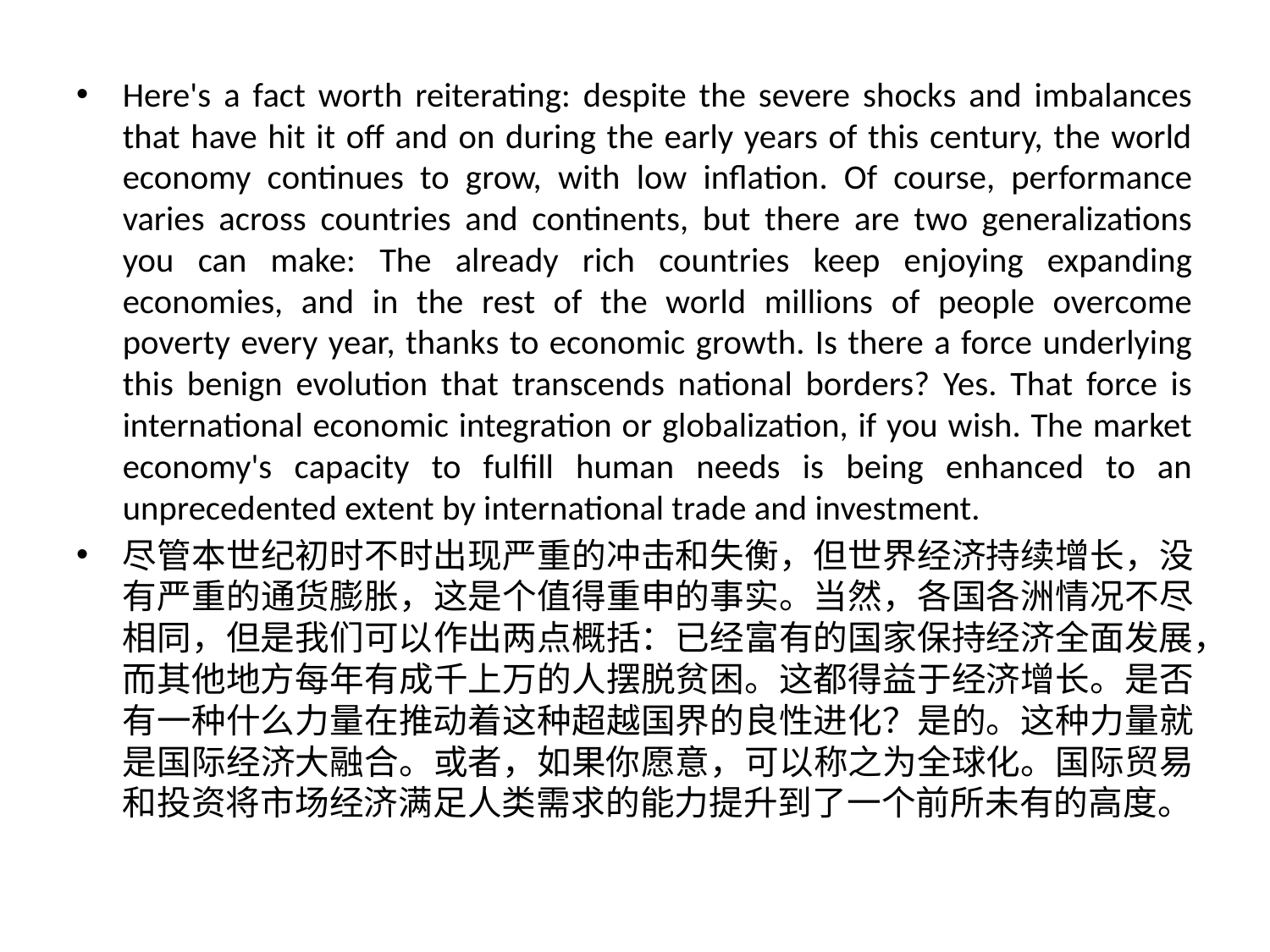

Here's a fact worth reiterating: despite the severe shocks and imbalances that have hit it off and on during the early years of this century, the world economy continues to grow, with low inflation. Of course, performance varies across countries and continents, but there are two generalizations you can make: The already rich countries keep enjoying expanding economies, and in the rest of the world millions of people overcome poverty every year, thanks to economic growth. Is there a force underlying this benign evolution that transcends national borders? Yes. That force is international economic integration or globalization, if you wish. The market economy's capacity to fulfill human needs is being enhanced to an unprecedented extent by international trade and investment.
尽管本世纪初时不时出现严重的冲击和失衡，但世界经济持续增长，没有严重的通货膨胀，这是个值得重申的事实。当然，各国各洲情况不尽相同，但是我们可以作出两点概括：已经富有的国家保持经济全面发展，而其他地方每年有成千上万的人摆脱贫困。这都得益于经济增长。是否有一种什么力量在推动着这种超越国界的良性进化？是的。这种力量就是国际经济大融合。或者，如果你愿意，可以称之为全球化。国际贸易和投资将市场经济满足人类需求的能力提升到了一个前所未有的高度。